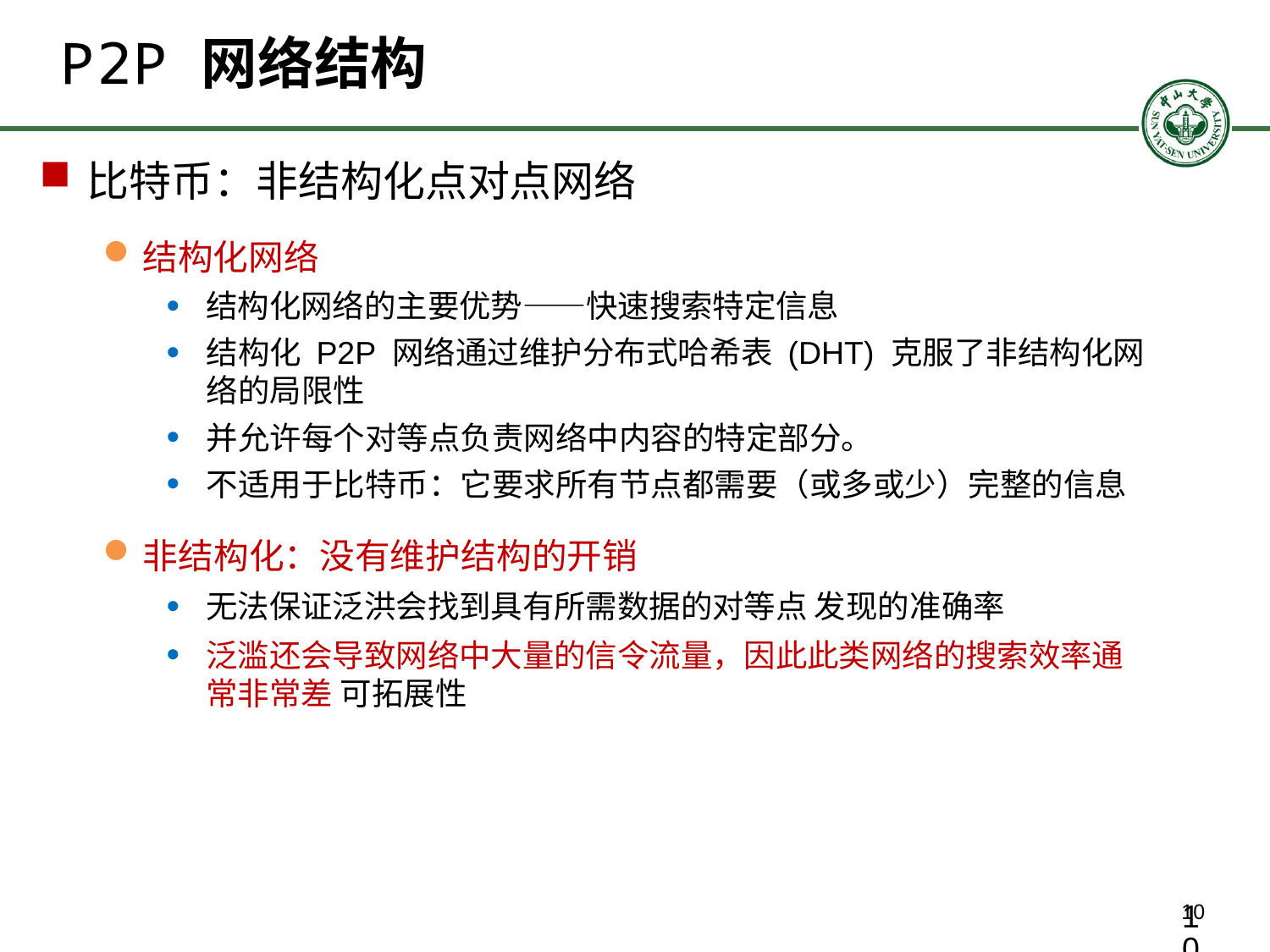

# P2P 网络结构
比特币：非结构化点对点网络
结构化网络
结构化网络的主要优势——快速搜索特定信息
结构化 P2P 网络通过维护分布式哈希表 (DHT) 克服了非结构化网络的局限性
并允许每个对等点负责网络中内容的特定部分。
不适用于比特币：它要求所有节点都需要（或多或少）完整的信息
非结构化：没有维护结构的开销
无法保证泛洪会找到具有所需数据的对等点 发现的准确率
泛滥还会导致网络中大量的信令流量，因此此类网络的搜索效率通常非常差 可拓展性
10